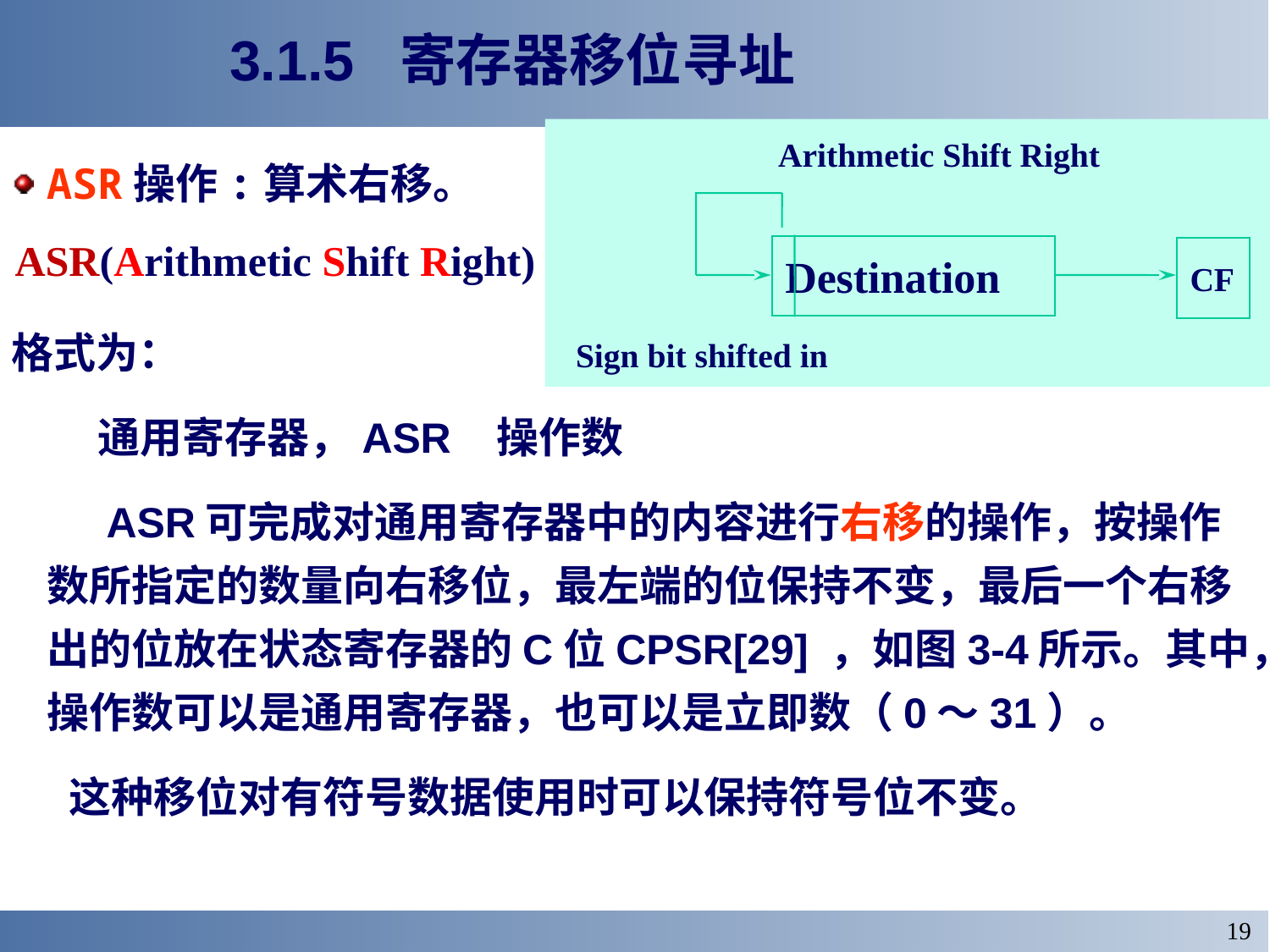

# 3.1.5  寄存器移位寻址

Arithmetic Shift Right

Destination
CF

Sign bit shifted in
ASR操作:算术右移。

格式为：
        通用寄存器，ASR   操作数
        ASR可完成对通用寄存器中的内容进行右移的操作，按操作数所指定的数量向右移位，最左端的位保持不变，最后一个右移出的位放在状态寄存器的C位CPSR[29] ，如图3-4所示。其中，操作数可以是通用寄存器，也可以是立即数（0～31）。
     这种移位对有符号数据使用时可以保持符号位不变。
ASR(Arithmetic Shift Right)